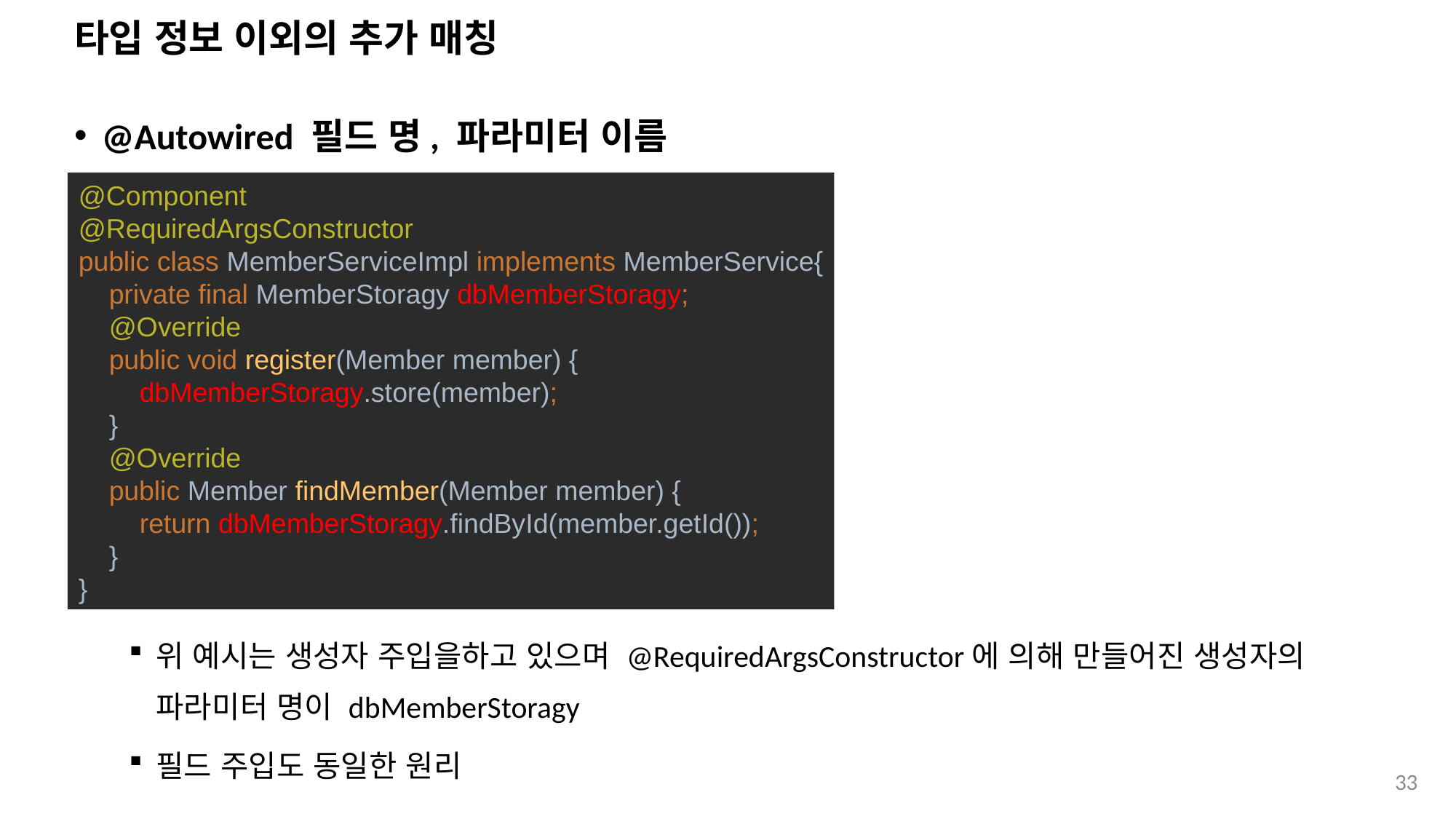

# 타입 정보 이외의 추가 매칭
@Autowired 필드 명, 파라미터 이름

위 예시는 생성자 주입을하고 있으며 @RequiredArgsConstructor에 의해 만들어진 생성자의 파라미터 명이 dbMemberStoragy
필드 주입도 동일한 원리

@Component
@RequiredArgsConstructor
public class MemberServiceImpl implements MemberService{
    private final MemberStoragy dbMemberStoragy;
    @Override
    public void register(Member member) {
        dbMemberStoragy.store(member);
    }
    @Override
    public Member findMember(Member member) {
        return dbMemberStoragy.findById(member.getId());
    }
}
33